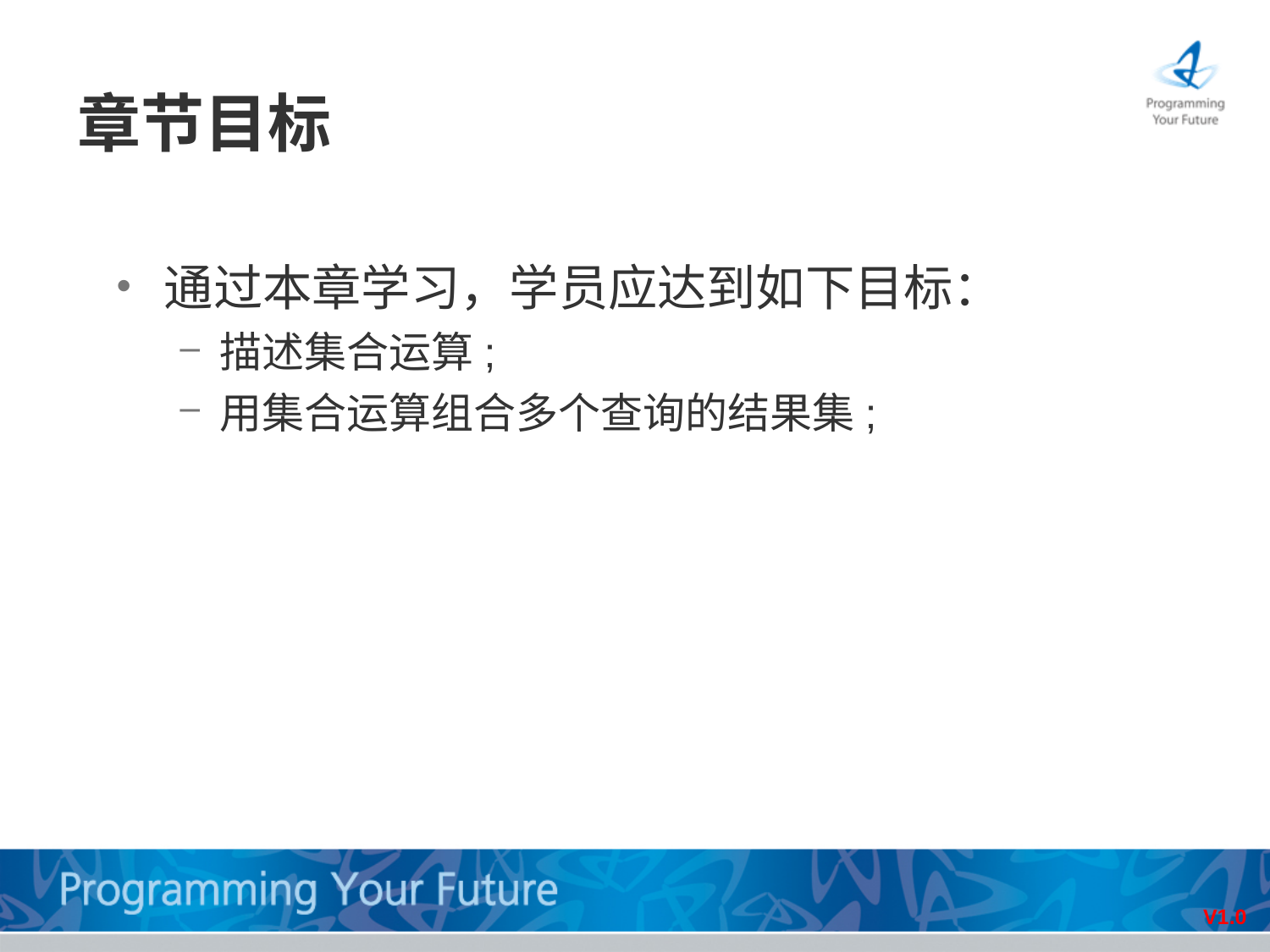

章节目标
通过本章学习，学员应达到如下目标：
描述集合运算;
用集合运算组合多个查询的结果集;